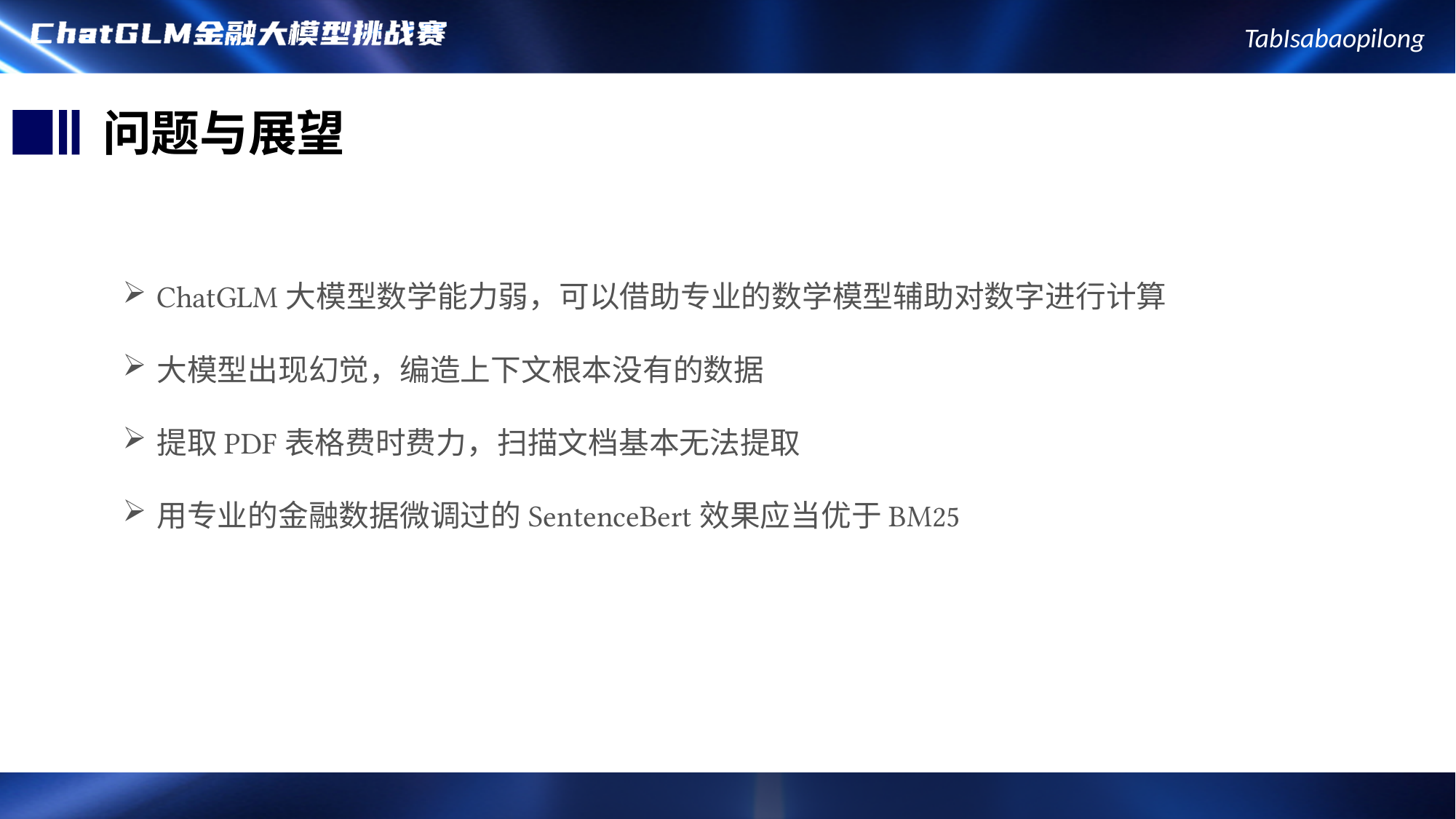

问题与展望

ChatGLM大模型数学能力弱，可以借助专业的数学模型辅助对数字进行计算
大模型出现幻觉，编造上下文根本没有的数据
提取PDF表格费时费力，扫描文档基本无法提取
用专业的金融数据微调过的SentenceBert效果应当优于BM25